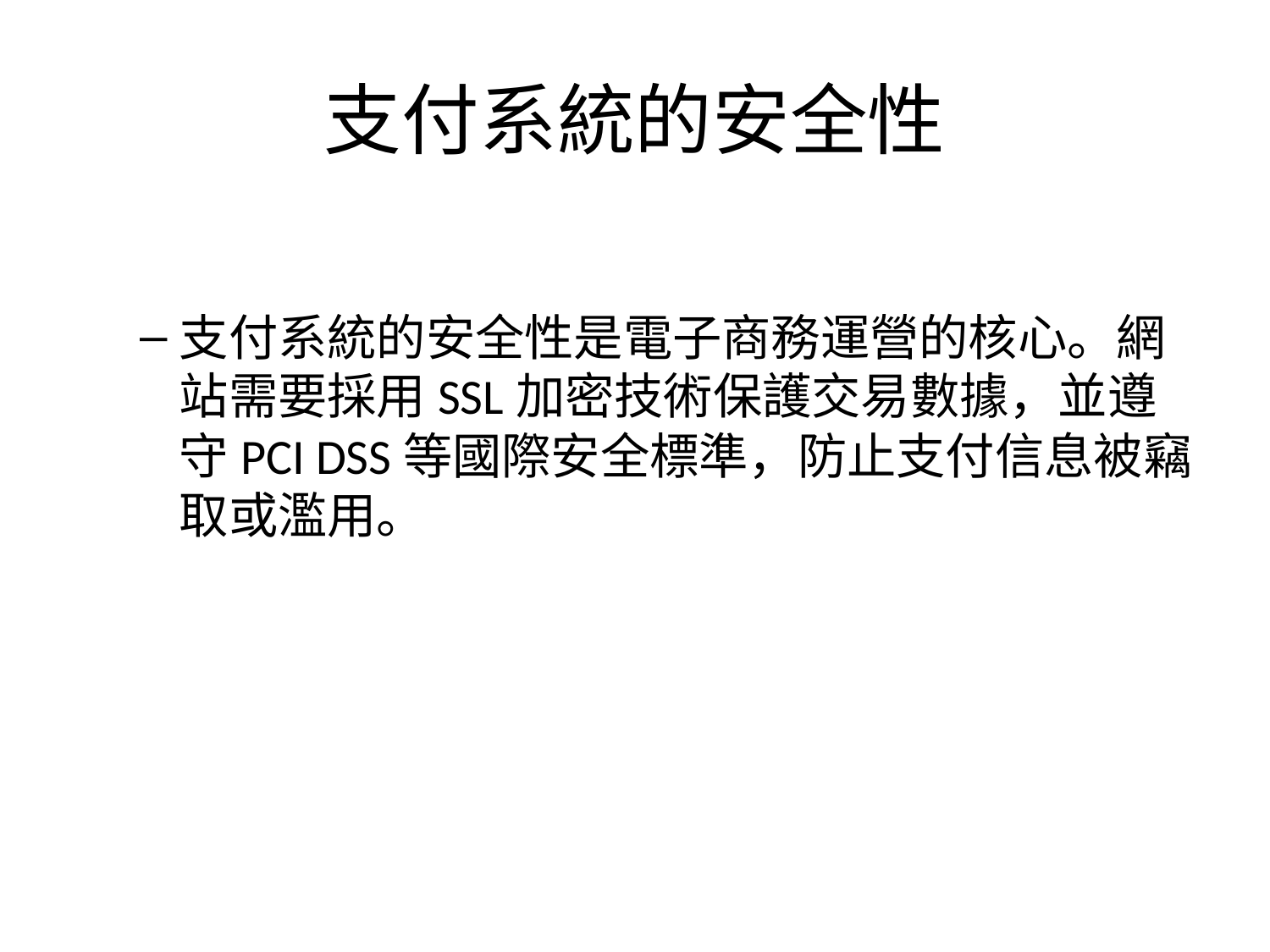

# 支付系統的安全性

支付系統的安全性是電子商務運營的核心。網站需要採用SSL加密技術保護交易數據，並遵守PCI DSS等國際安全標準，防止支付信息被竊取或濫用。